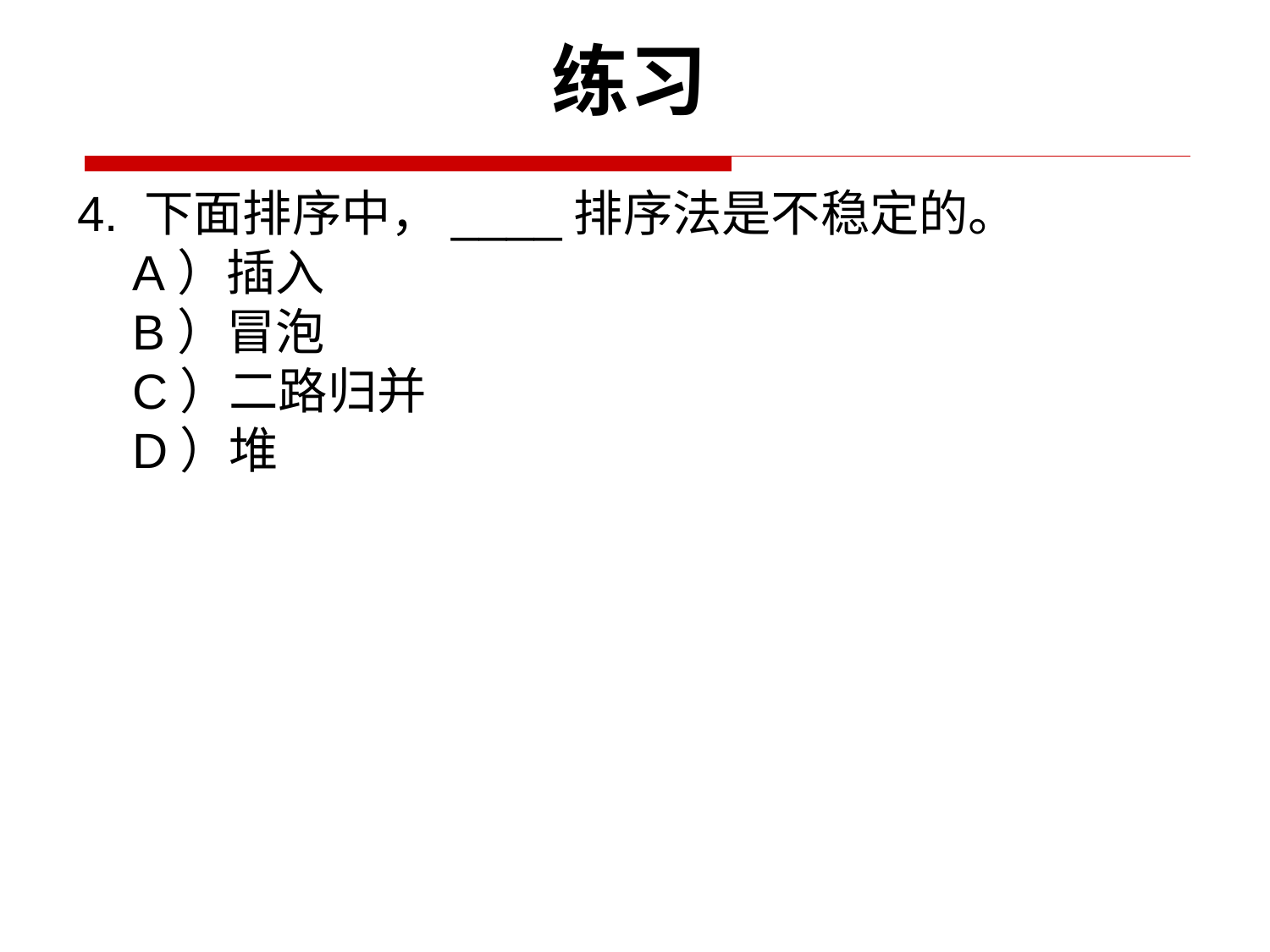

练习
4. 下面排序中，____排序法是不稳定的。
    A）插入
    B）冒泡
    C）二路归并
    D）堆